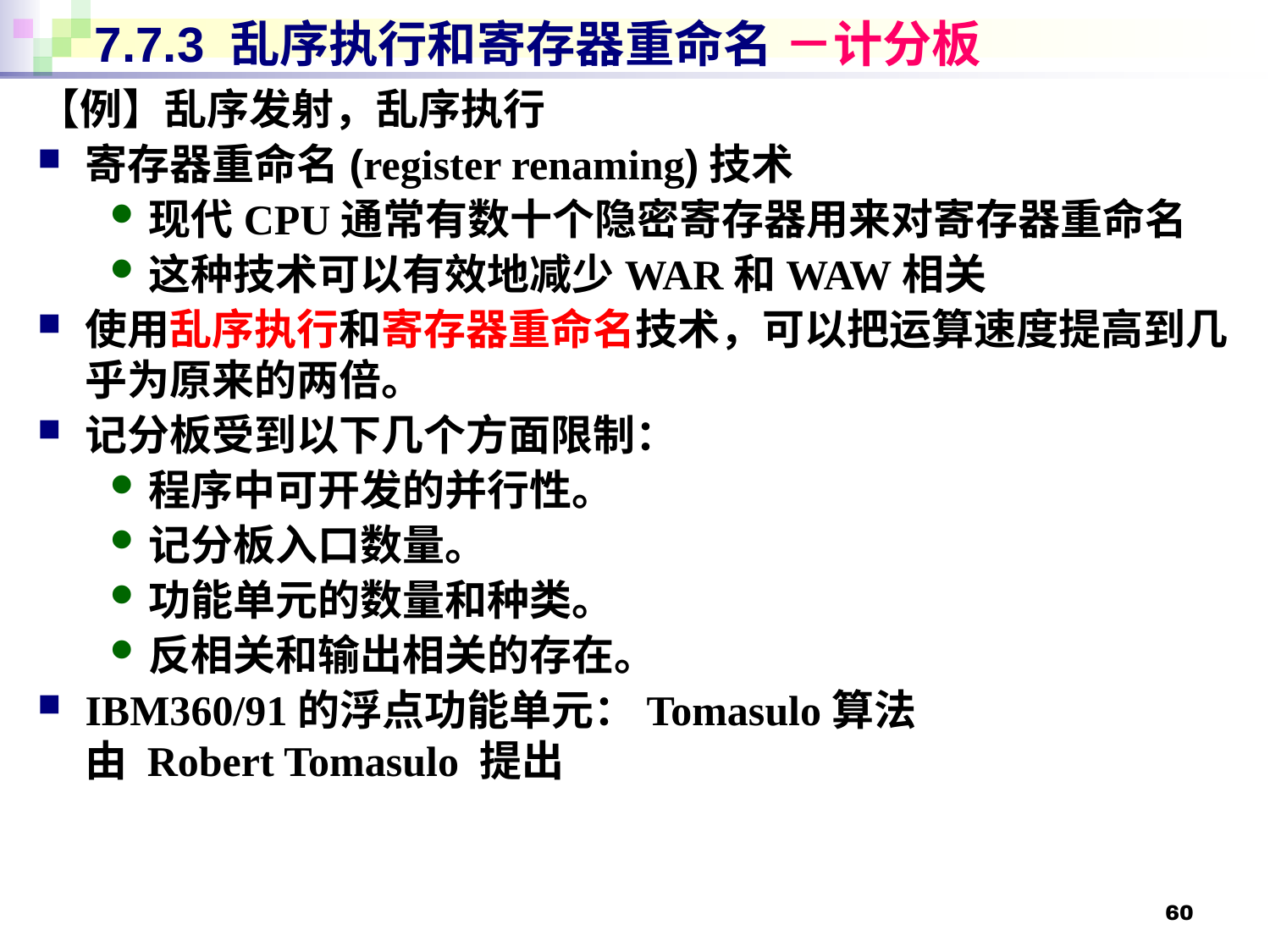

# 7.7.3 乱序执行和寄存器重命名 －计分板
【例】乱序发射，乱序执行
寄存器重命名(register renaming)技术
现代CPU通常有数十个隐密寄存器用来对寄存器重命名
这种技术可以有效地减少WAR和WAW相关
使用乱序执行和寄存器重命名技术，可以把运算速度提高到几乎为原来的两倍。
记分板受到以下几个方面限制：
程序中可开发的并行性。
记分板入口数量。
功能单元的数量和种类。
反相关和输出相关的存在。
IBM360/91的浮点功能单元：Tomasulo算法
由 Robert Tomasulo 提出
60